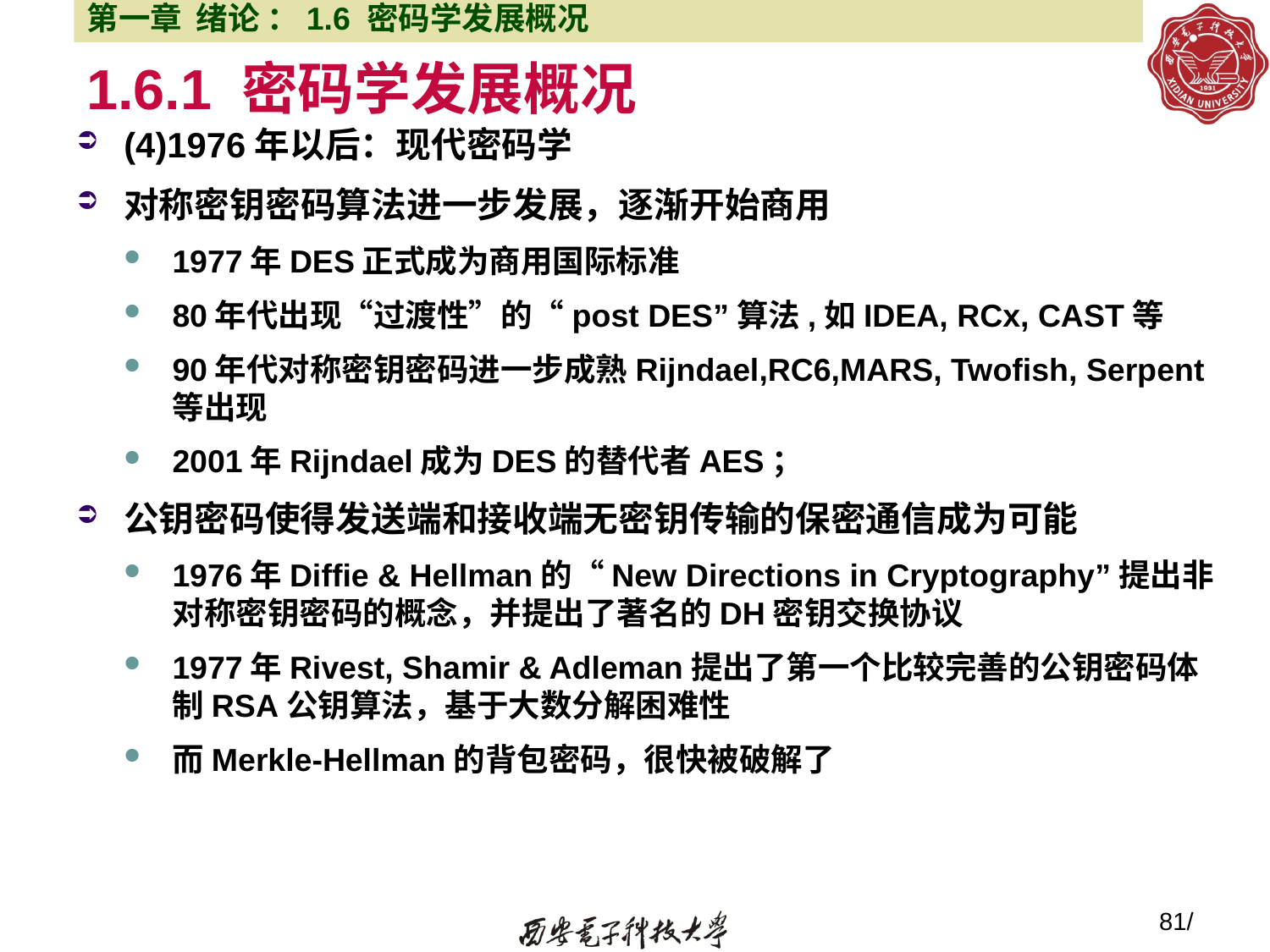

第一章  绪论 ：1.6 密码学发展概况
# 1.6.1 密码学发展概况
(4)1976年以后：现代密码学
对称密钥密码算法进一步发展，逐渐开始商用
1977年DES正式成为商用国际标准
80年代出现“过渡性”的“post DES”算法,如IDEA, RCx, CAST等
90年代对称密钥密码进一步成熟Rijndael,RC6,MARS, Twofish, Serpent等出现
2001年Rijndael成为DES的替代者AES；
公钥密码使得发送端和接收端无密钥传输的保密通信成为可能
1976年Diffie & Hellman的“New Directions in Cryptography”提出非对称密钥密码的概念，并提出了著名的DH密钥交换协议
1977年Rivest, Shamir & Adleman提出了第一个比较完善的公钥密码体制RSA公钥算法，基于大数分解困难性
而Merkle-Hellman的背包密码，很快被破解了
81/